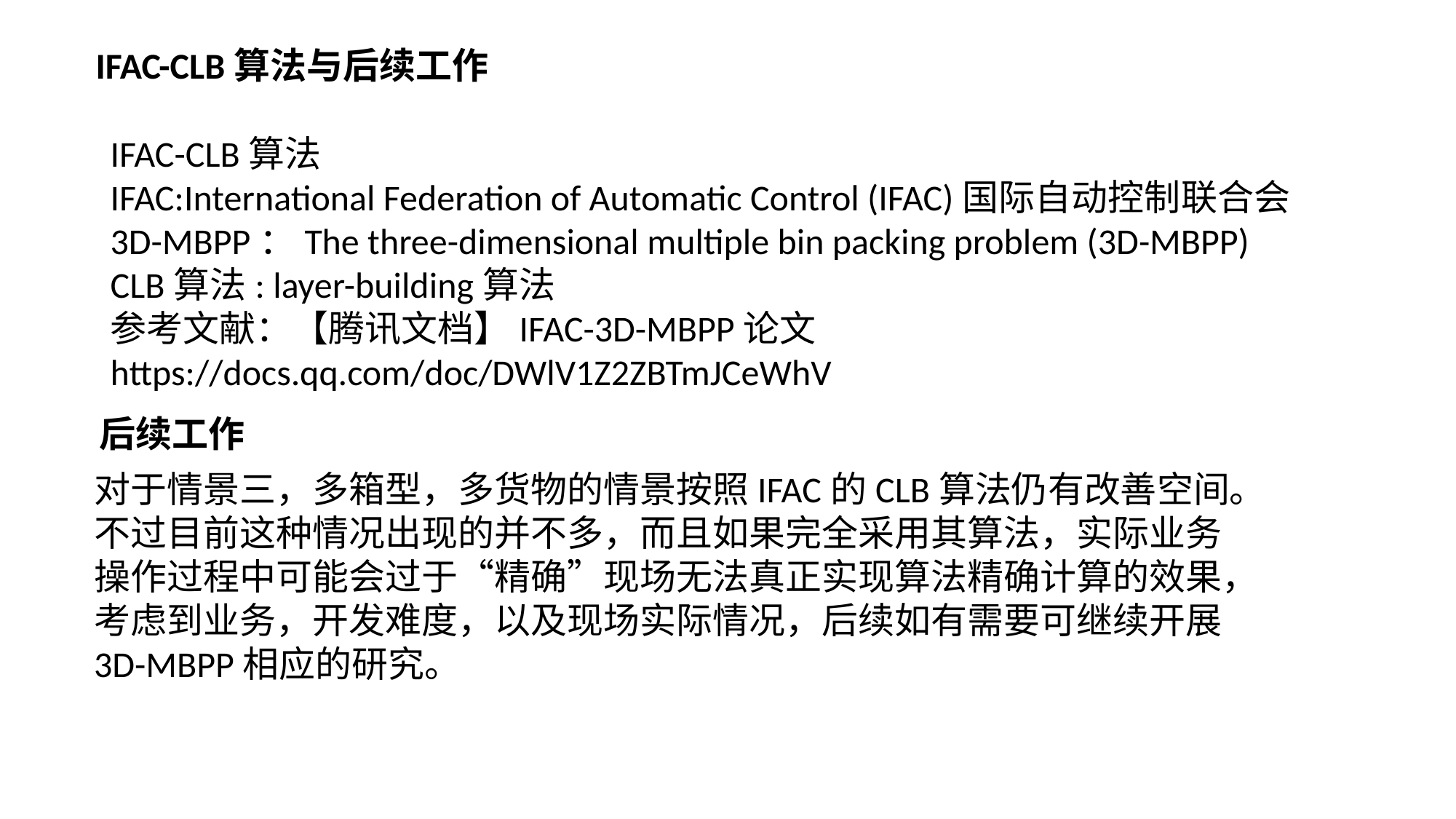

IFAC-CLB算法与后续工作
IFAC-CLB算法
IFAC:International Federation of Automatic Control (IFAC)国际自动控制联合会
3D-MBPP：The three-dimensional multiple bin packing problem (3D-MBPP)
CLB算法: layer-building算法
参考文献：【腾讯文档】IFAC-3D-MBPP论文
https://docs.qq.com/doc/DWlV1Z2ZBTmJCeWhV

后续工作
对于情景三，多箱型，多货物的情景按照IFAC的CLB算法仍有改善空间。
不过目前这种情况出现的并不多，而且如果完全采用其算法，实际业务
操作过程中可能会过于“精确”现场无法真正实现算法精确计算的效果，
考虑到业务，开发难度，以及现场实际情况，后续如有需要可继续开展
3D-MBPP相应的研究。